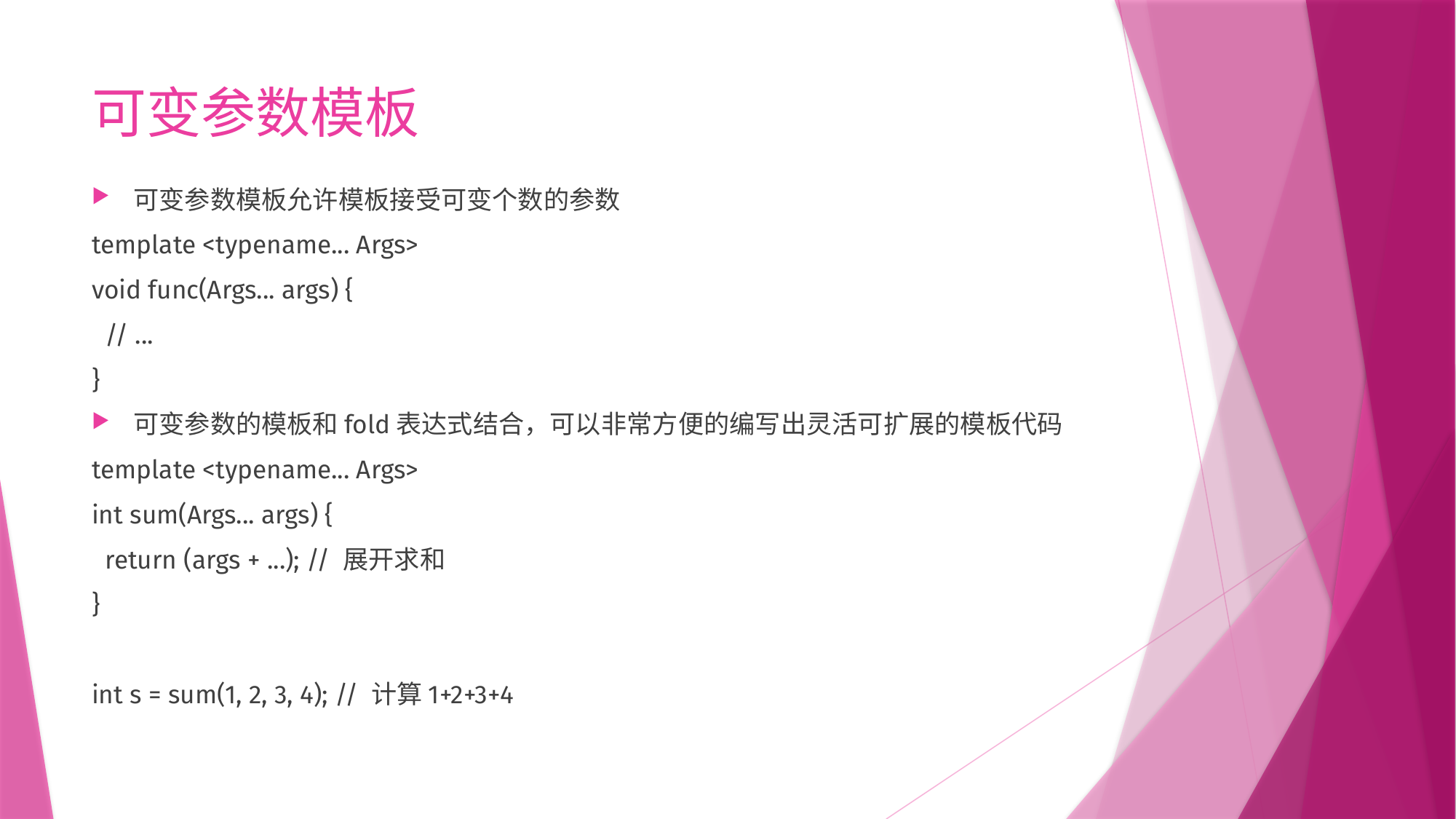

# 可变参数模板
可变参数模板允许模板接受可变个数的参数
template <typename... Args>
void func(Args... args) {
  // ...
}
可变参数的模板和fold表达式结合，可以非常方便的编写出灵活可扩展的模板代码
template <typename... Args>
int sum(Args... args) {
  return (args + ...); // 展开求和
}

int s = sum(1, 2, 3, 4); // 计算1+2+3+4